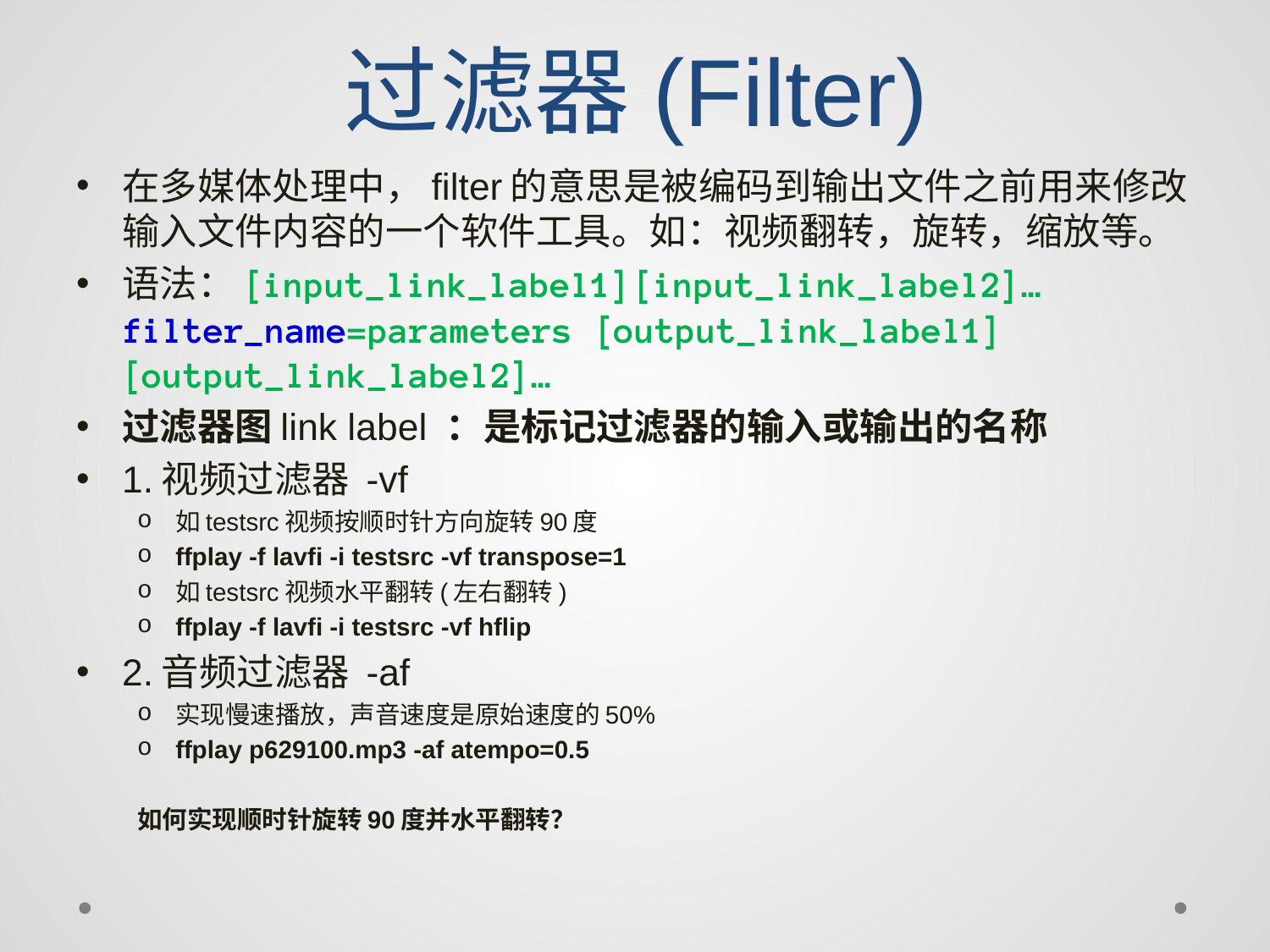

# 过滤器(Filter)
在多媒体处理中，filter的意思是被编码到输出文件之前用来修改输入文件内容的一个软件工具。如：视频翻转，旋转，缩放等。
语法：[input_link_label1][input_link_label2]… filter_name=parameters [output_link_label1][output_link_label2]…
过滤器图link label ：是标记过滤器的输入或输出的名称
1.视频过滤器 -vf
如testsrc视频按顺时针方向旋转90度
ffplay -f lavfi -i testsrc -vf transpose=1
如testsrc视频水平翻转(左右翻转)
ffplay -f lavfi -i testsrc -vf hflip
2.音频过滤器 -af
实现慢速播放，声音速度是原始速度的50%
ffplay p629100.mp3 -af atempo=0.5

如何实现顺时针旋转90度并水平翻转？